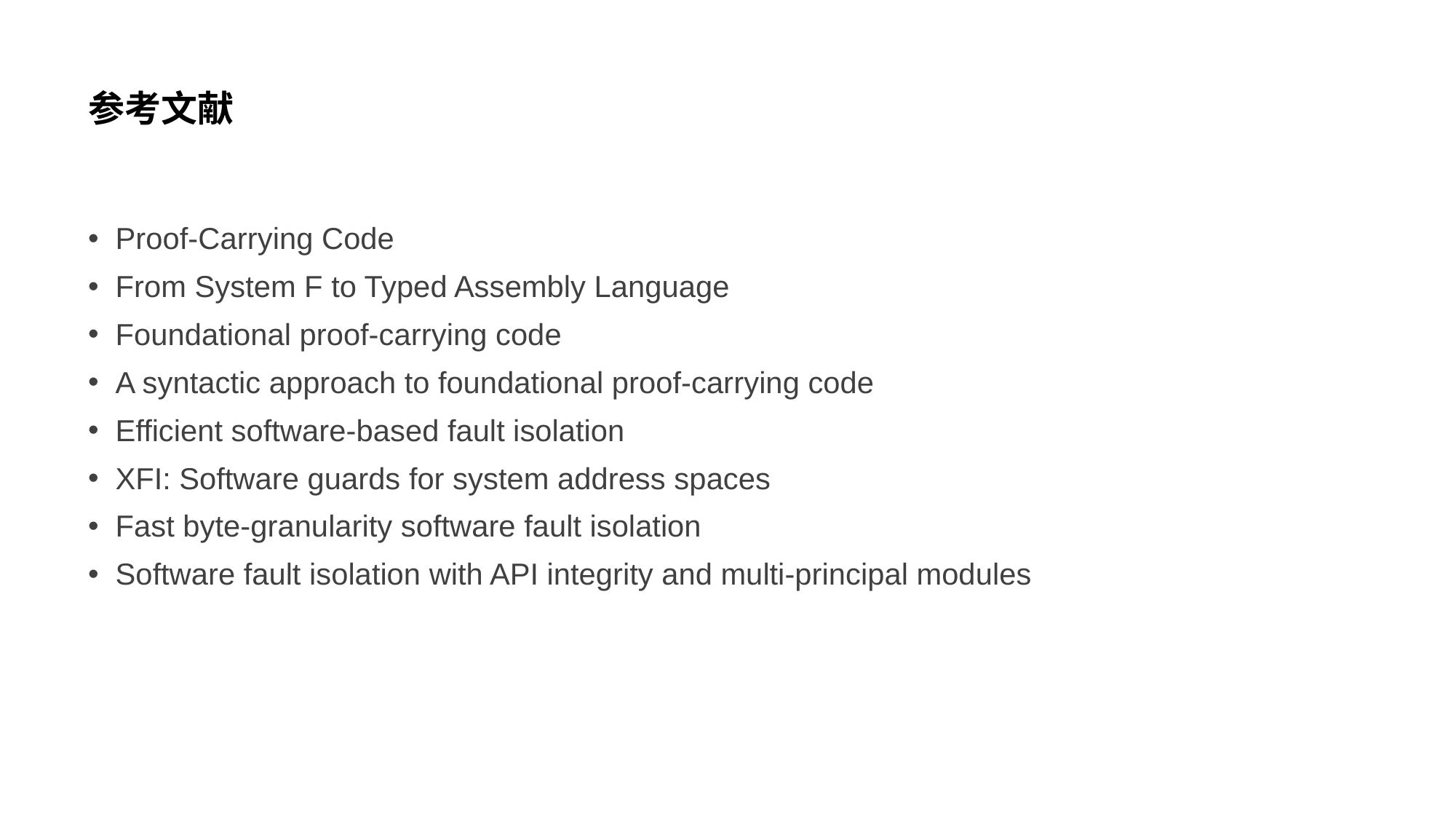

# 参考文献
Proof-Carrying Code
From System F to Typed Assembly Language
Foundational proof-carrying code
A syntactic approach to foundational proof-carrying code
Efficient software-based fault isolation
XFI: Software guards for system address spaces
Fast byte-granularity software fault isolation
Software fault isolation with API integrity and multi-principal modules